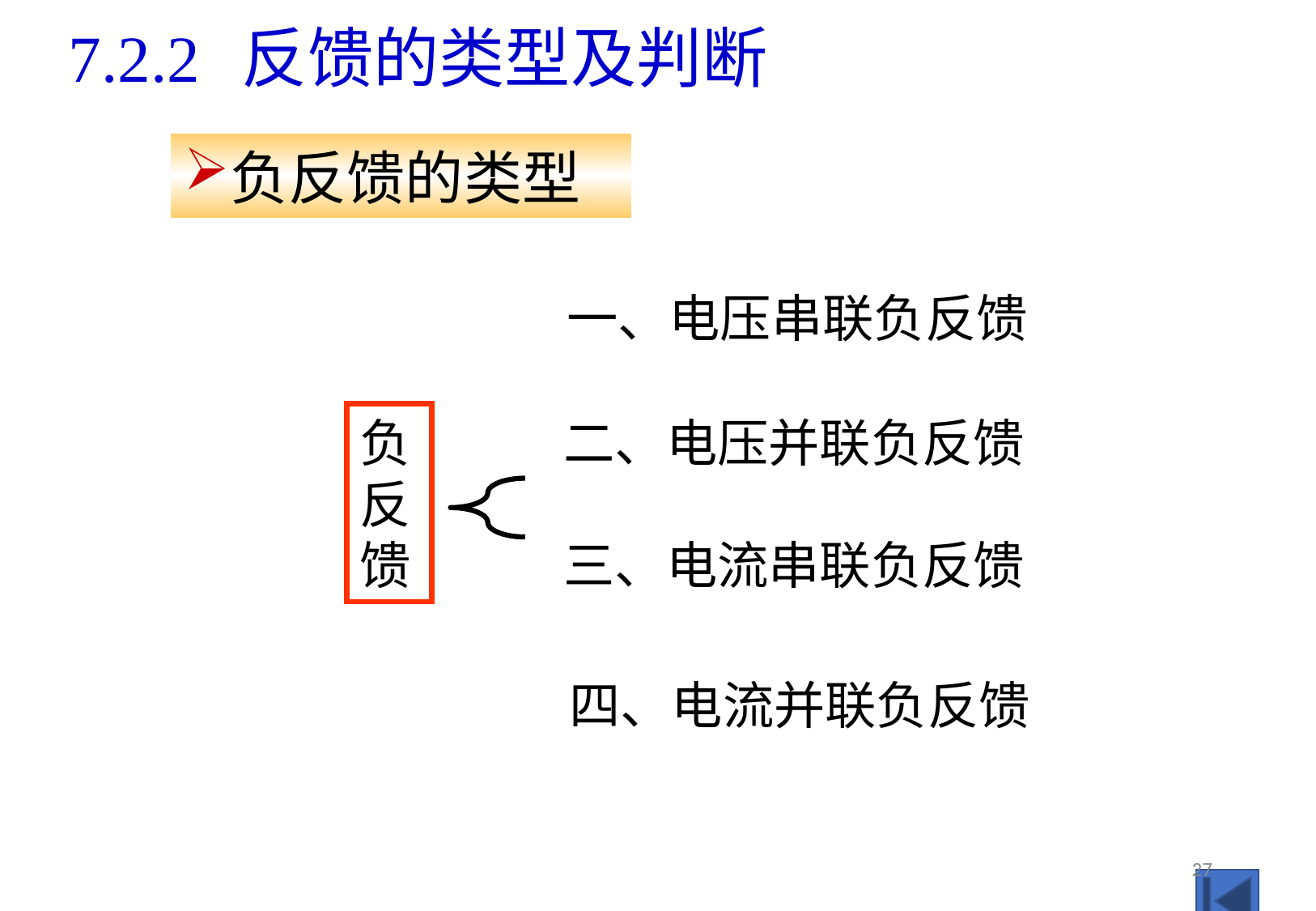

7.2.2  反馈的类型及判断
负反馈的类型
一、电压串联负反馈
负反馈
二、电压并联负反馈

三、电流串联负反馈
四、电流并联负反馈
27